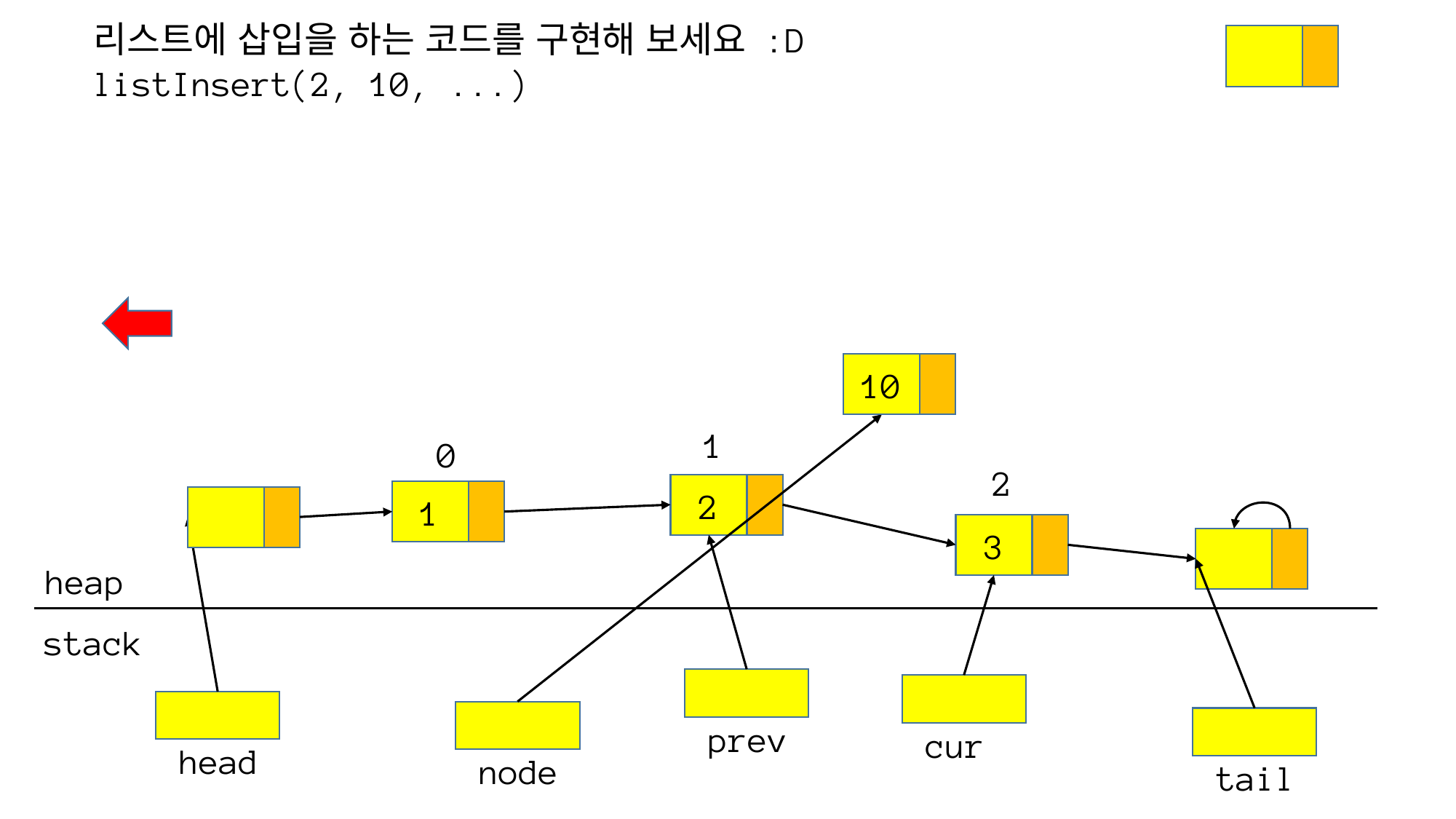

리스트에 삽입을 하는 코드를 구현해 보세요 :D
listInsert(2, 10, ...)

10
1
0
2

2

1

3

heap
stack

prev
cur
head
node
tail